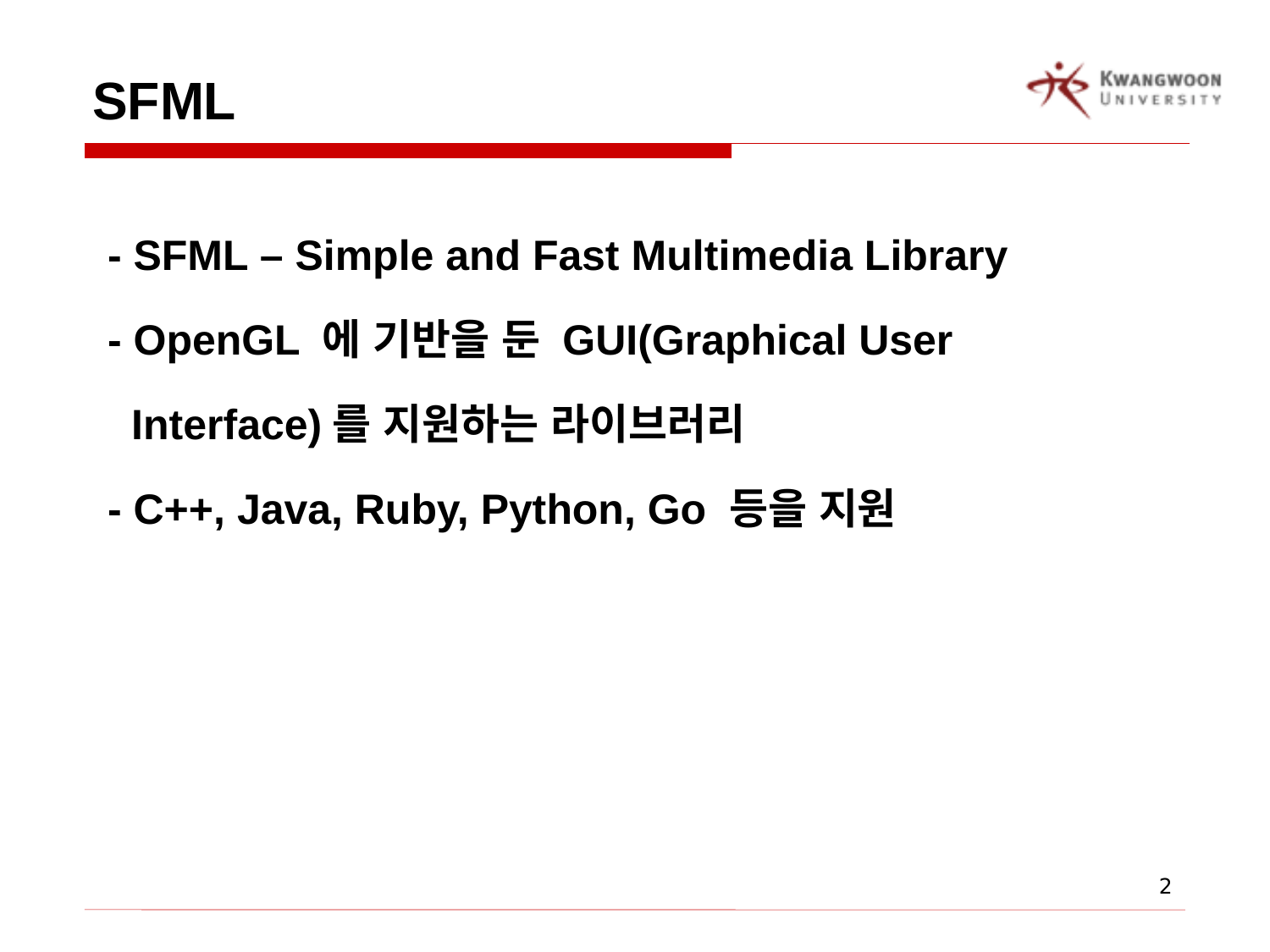

# SFML
- SFML – Simple and Fast Multimedia Library
- OpenGL 에 기반을 둔 GUI(Graphical User
  Interface)를 지원하는 라이브러리
- C++, Java, Ruby, Python, Go 등을 지원
2